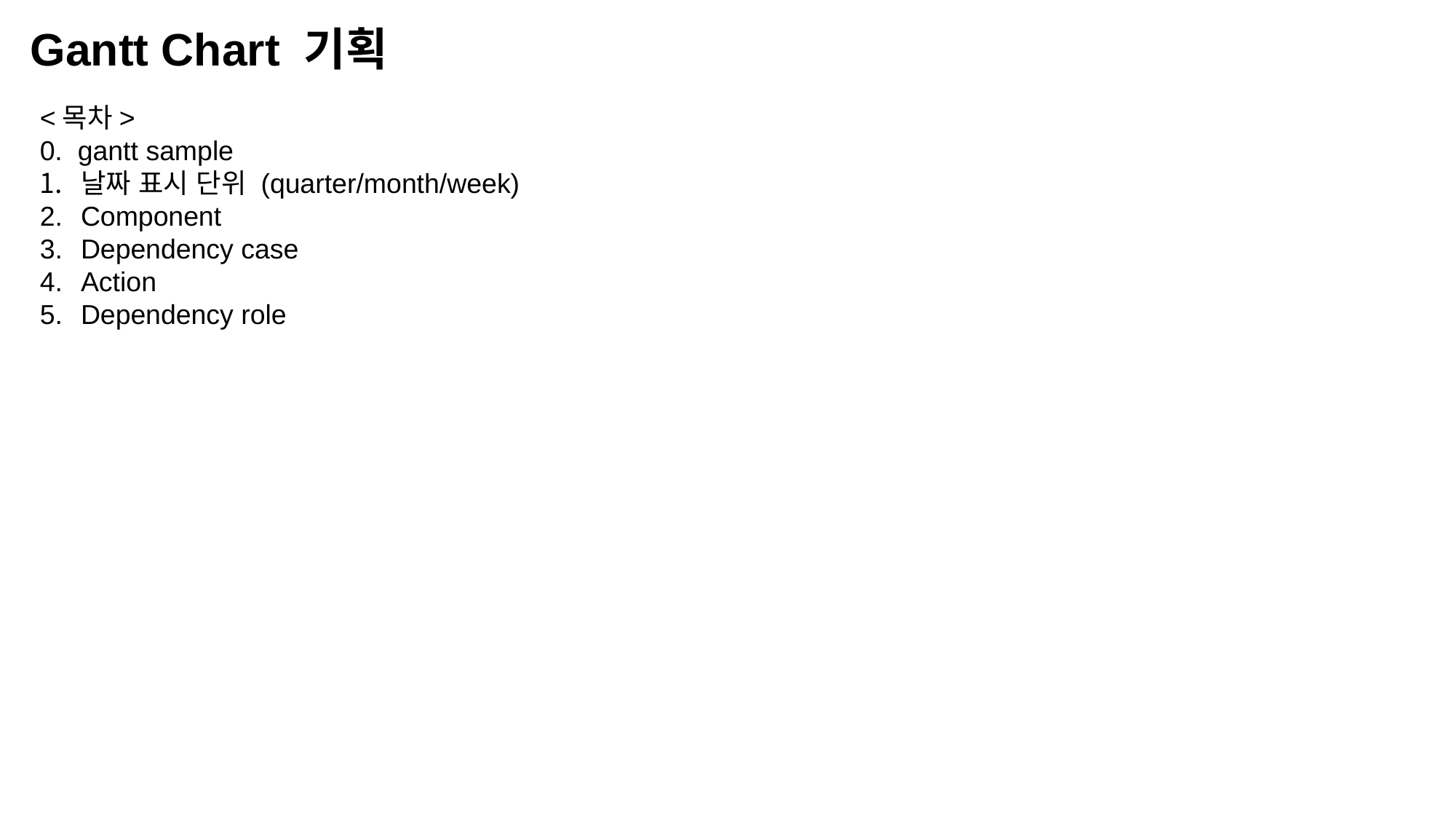

Gantt Chart 기획
<목차>
0.  gantt sample
날짜 표시 단위 (quarter/month/week)
Component
Dependency case
Action
Dependency role